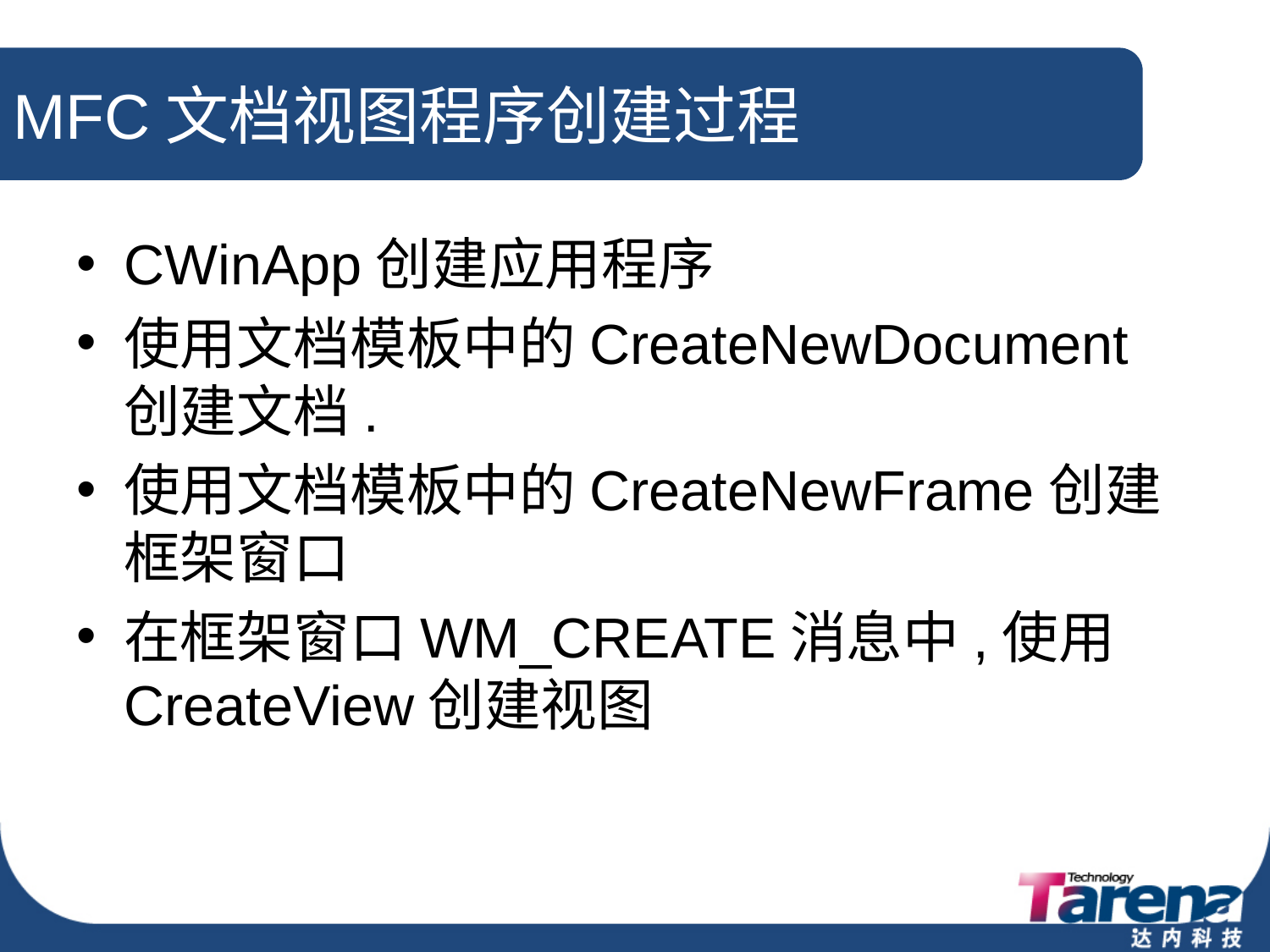

# MFC文档视图程序创建过程
CWinApp创建应用程序
使用文档模板中的CreateNewDocument创建文档.
使用文档模板中的CreateNewFrame创建框架窗口
在框架窗口WM_CREATE消息中,使用CreateView创建视图